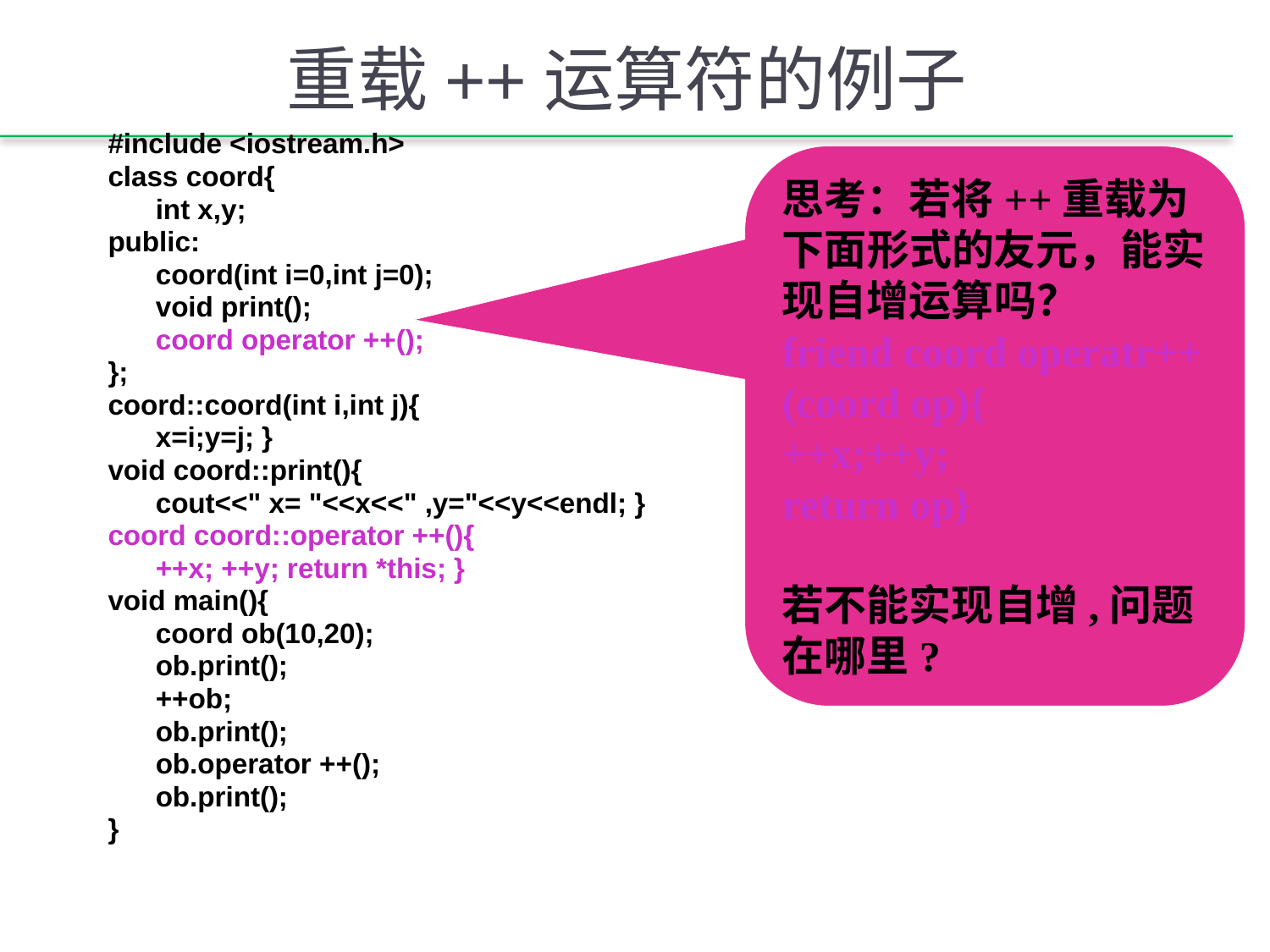

# 重载++运算符的例子
#include <iostream.h>
class coord{
	int x,y;
public:
	coord(int i=0,int j=0);
	void print();
	coord operator ++();
};
coord::coord(int i,int j){
	x=i;y=j; }
void coord::print(){
	cout<<" x= "<<x<<" ,y="<<y<<endl; }
coord coord::operator ++(){
	++x; ++y; return *this; }
void main(){
	coord ob(10,20);
	ob.print();
	++ob;
	ob.print();
	ob.operator ++();
	ob.print();
}

思考：若将++重载为下面形式的友元，能实现自增运算吗？
friend coord operatr++(coord op){
++x;++y;
return op}

若不能实现自增,问题在哪里?